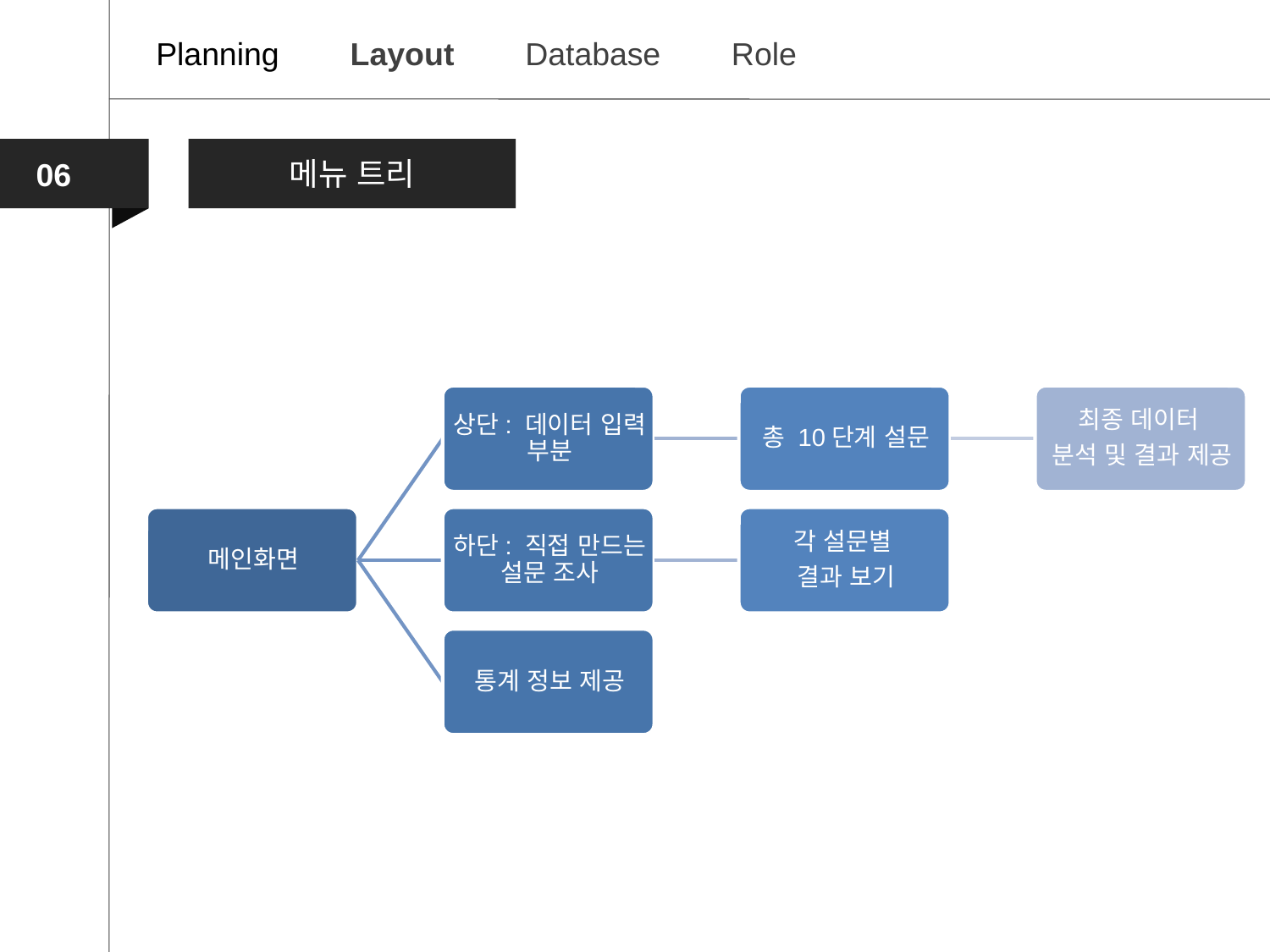

Planning        Layout        Database        Role

06
메뉴 트리
메인화면

상단: 데이터 입력 부분

총 10단계 설문

최종 데이터
분석 및 결과 제공

하단: 직접 만드는 설문 조사

각 설문별
결과 보기

통계 정보 제공